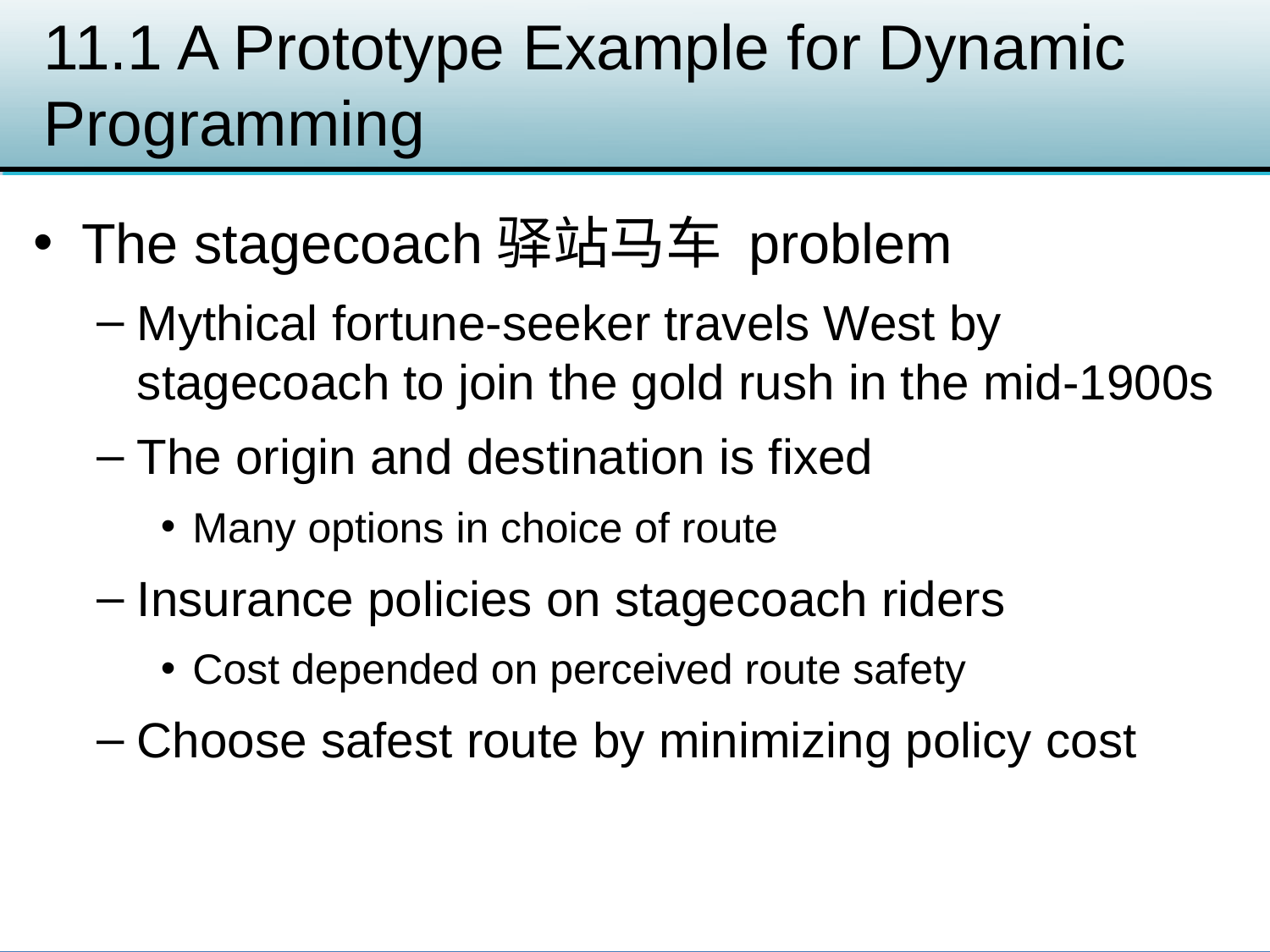

# 11.1 A Prototype Example for Dynamic Programming
The stagecoach驿站马车 problem
Mythical fortune-seeker travels West by stagecoach to join the gold rush in the mid-1900s
The origin and destination is fixed
Many options in choice of route
Insurance policies on stagecoach riders
Cost depended on perceived route safety
Choose safest route by minimizing policy cost